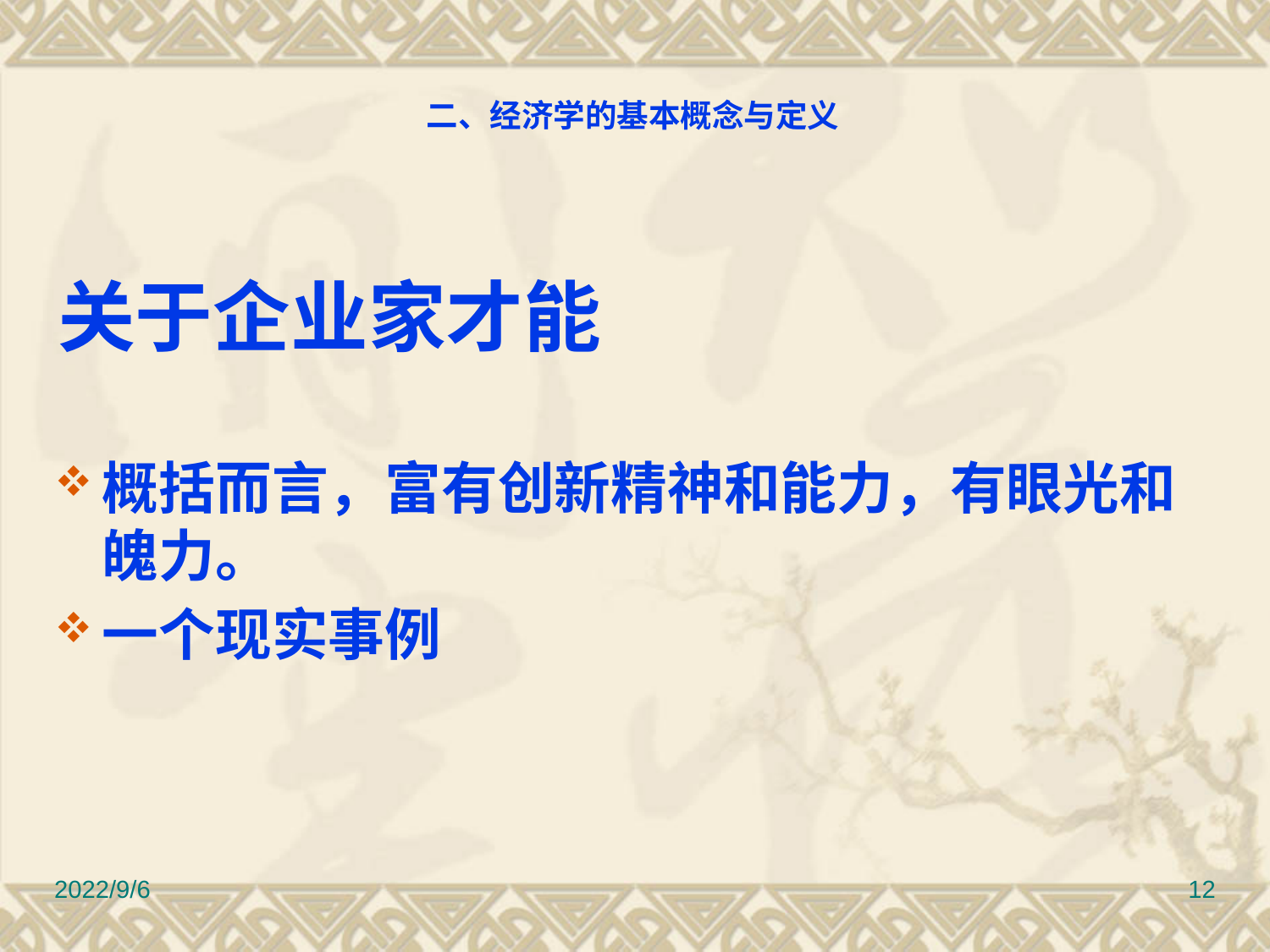

二、经济学的基本概念与定义
关于企业家才能
概括而言，富有创新精神和能力，有眼光和魄力。
一个现实事例
2022/9/6
12